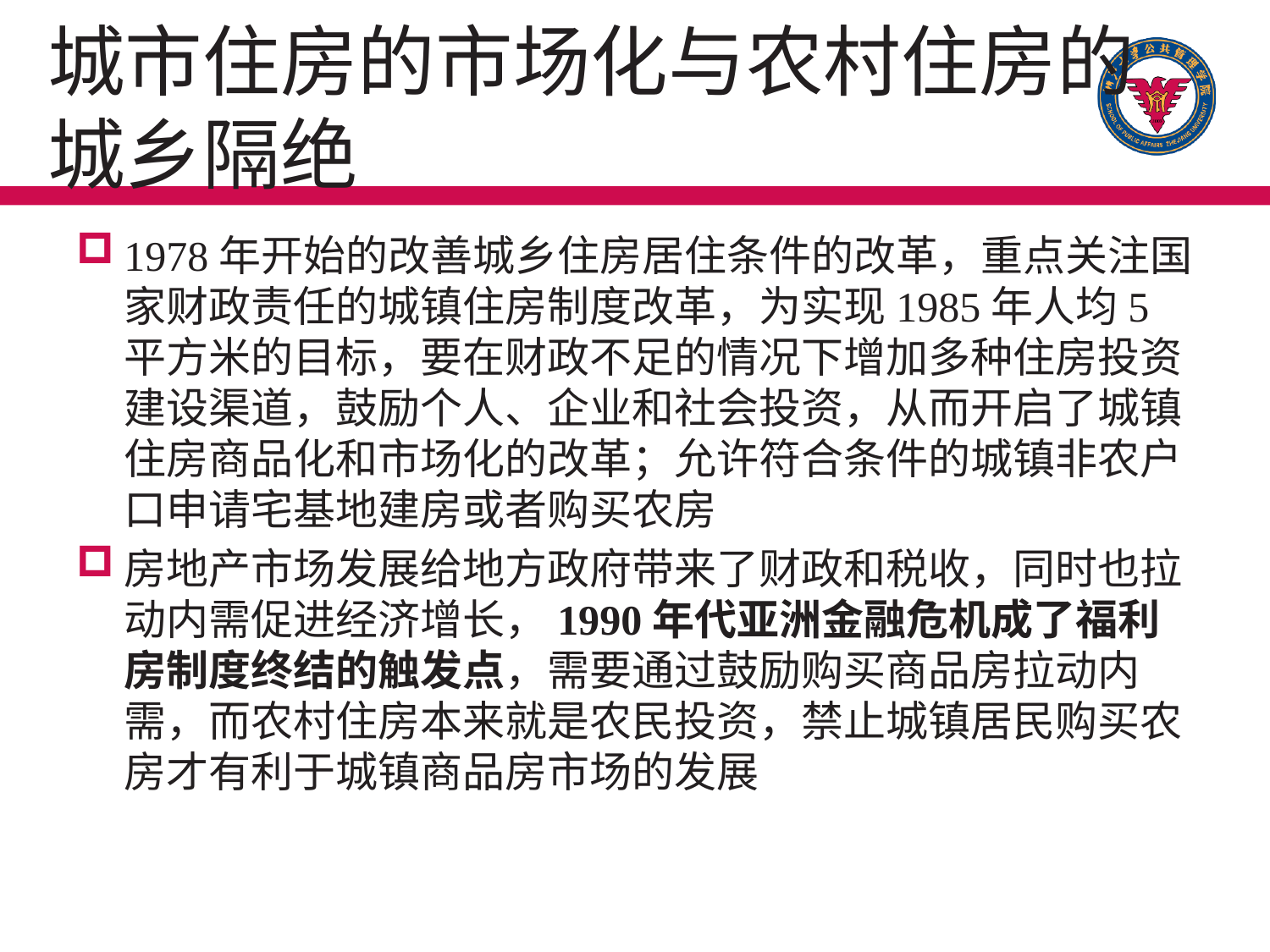

# 城市住房的市场化与农村住房的城乡隔绝
1978年开始的改善城乡住房居住条件的改革，重点关注国家财政责任的城镇住房制度改革，为实现1985年人均5平方米的目标，要在财政不足的情况下增加多种住房投资建设渠道，鼓励个人、企业和社会投资，从而开启了城镇住房商品化和市场化的改革；允许符合条件的城镇非农户口申请宅基地建房或者购买农房
房地产市场发展给地方政府带来了财政和税收，同时也拉动内需促进经济增长，1990年代亚洲金融危机成了福利房制度终结的触发点，需要通过鼓励购买商品房拉动内需，而农村住房本来就是农民投资，禁止城镇居民购买农房才有利于城镇商品房市场的发展